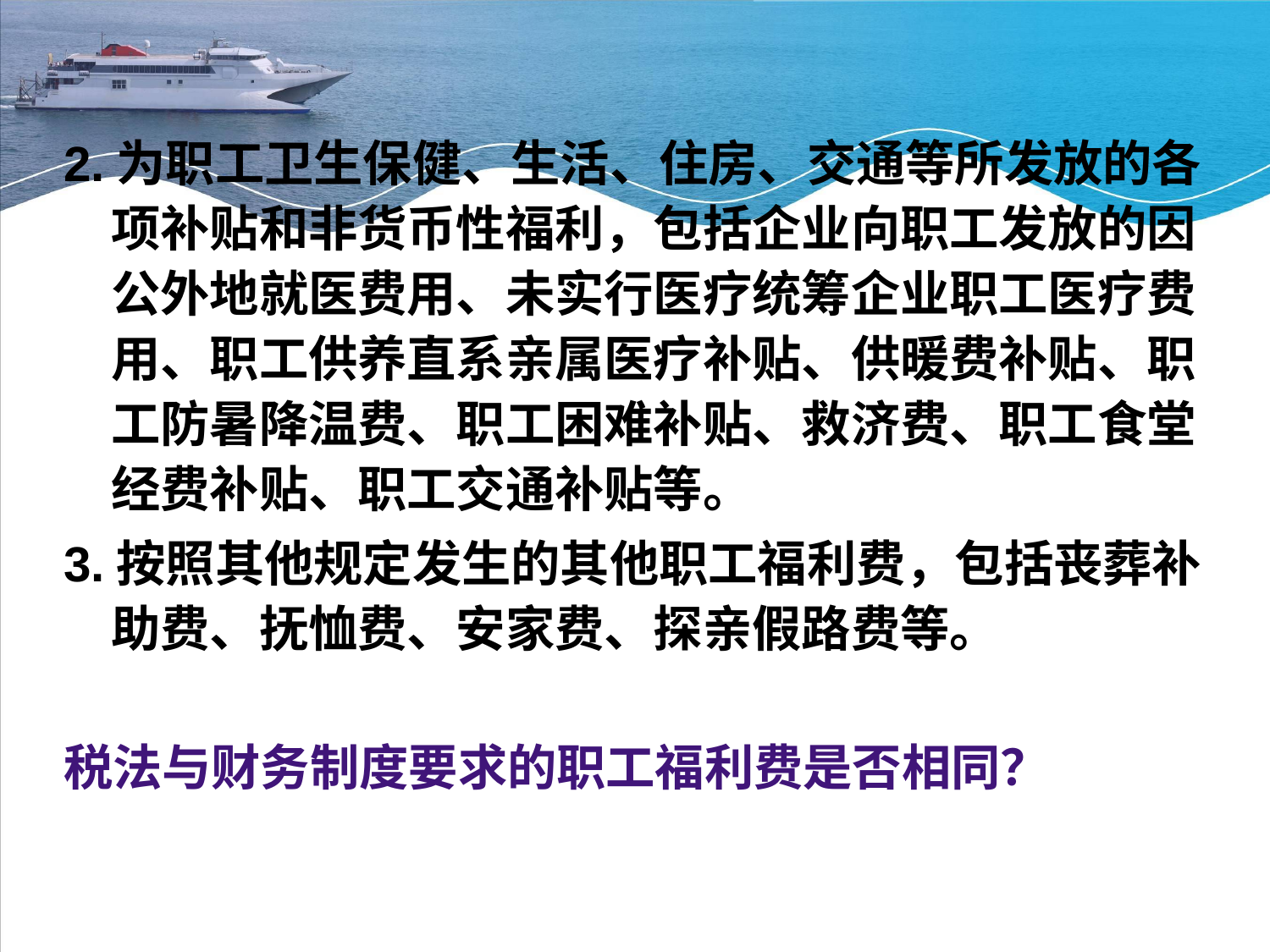

#
2.为职工卫生保健、生活、住房、交通等所发放的各项补贴和非货币性福利，包括企业向职工发放的因公外地就医费用、未实行医疗统筹企业职工医疗费用、职工供养直系亲属医疗补贴、供暖费补贴、职工防暑降温费、职工困难补贴、救济费、职工食堂经费补贴、职工交通补贴等。
3.按照其他规定发生的其他职工福利费，包括丧葬补助费、抚恤费、安家费、探亲假路费等。

税法与财务制度要求的职工福利费是否相同？